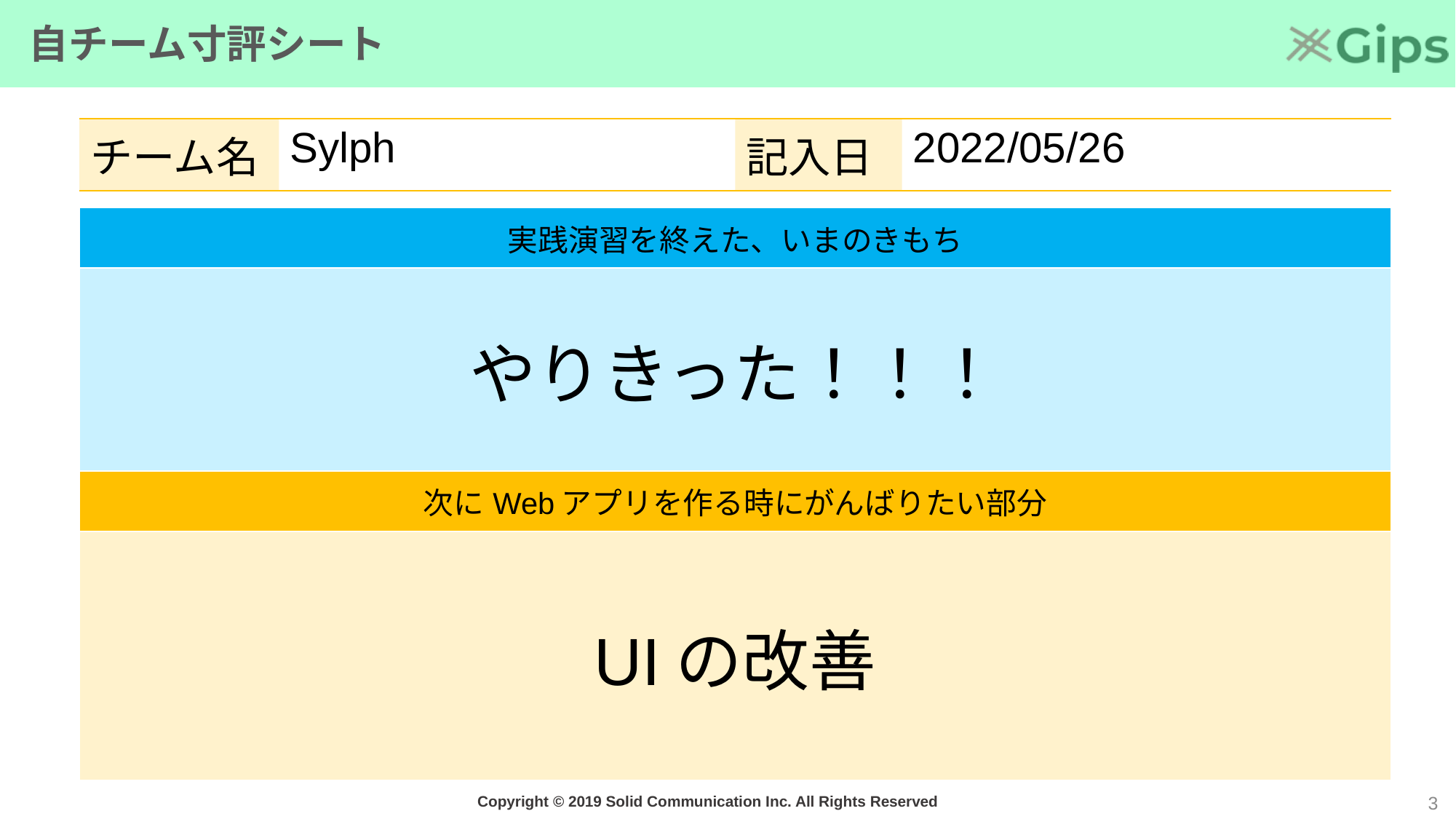

# 自チーム寸評シート
| チーム名 | Sylph | 記入日 | 2022/05/26 |
| --- | --- | --- | --- |
| 実践演習を終えた、いまのきもち |
| --- |
| やりきった！！！ |
| 次にWebアプリを作る時にがんばりたい部分 |
| UIの改善 |
3